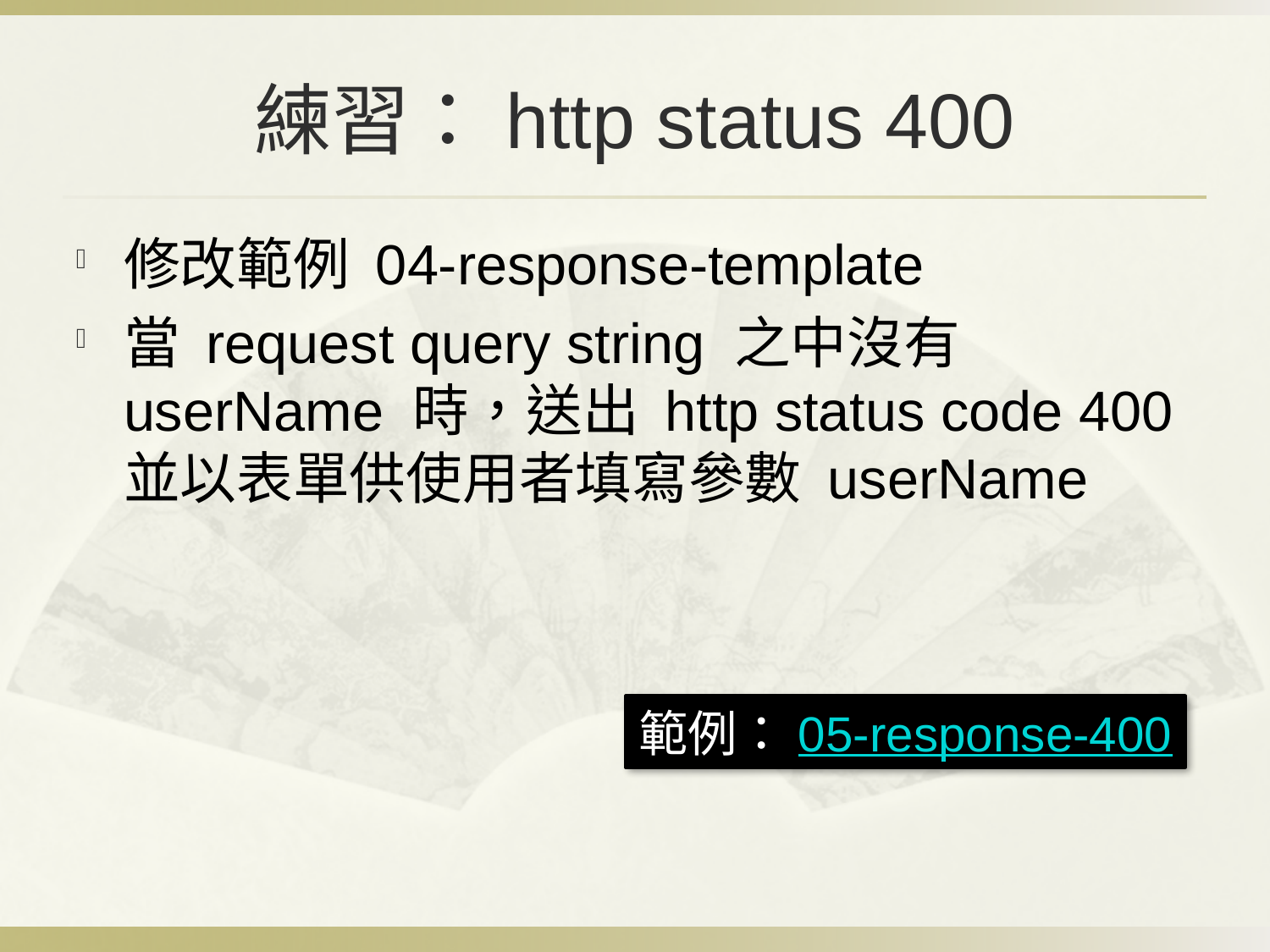

# 練習：http status 400
修改範例 04-response-template
當 request query string 之中沒有 userName 時，送出 http status code 400 並以表單供使用者填寫參數 userName
範例：05-response-400